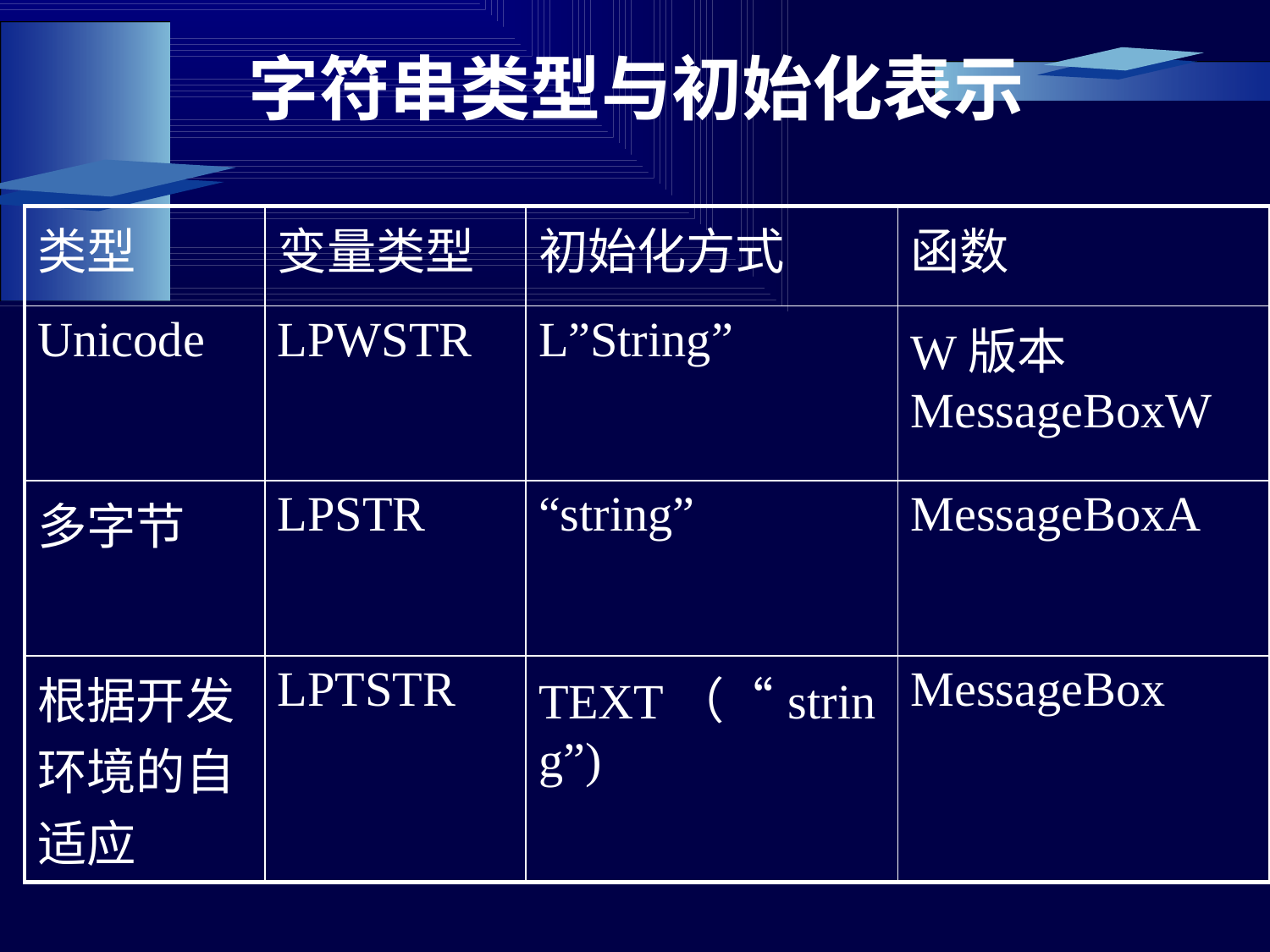

# 字符串类型与初始化表示
| 类型 | 变量类型 | 初始化方式 | 函数 |
| --- | --- | --- | --- |
| Unicode | LPWSTR | L”String” | W版本 MessageBoxW |
| 多字节 | LPSTR | “string” | MessageBoxA |
| 根据开发环境的自适应 | LPTSTR | TEXT（“string”) | MessageBox |